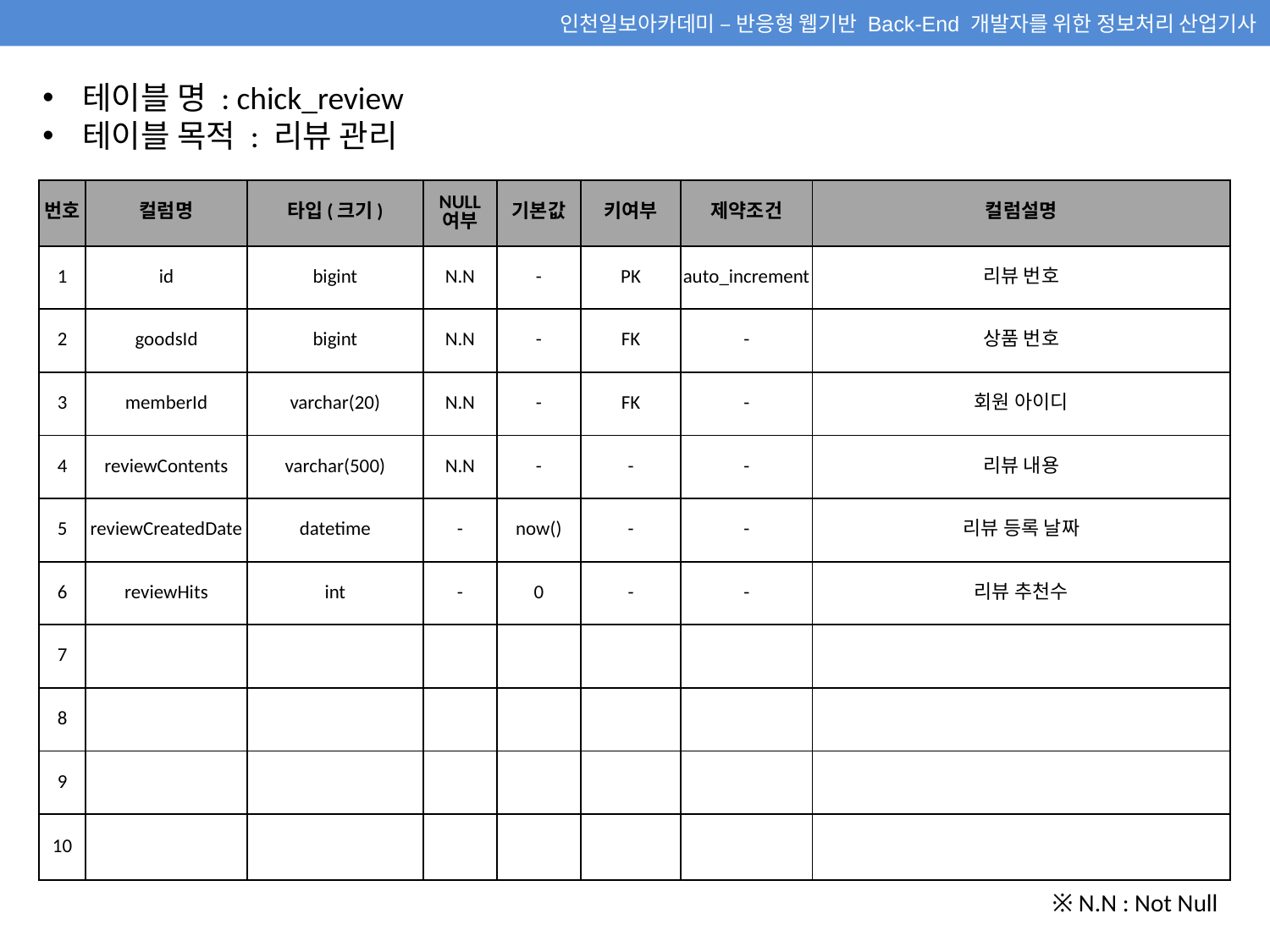

테이블 명 : chick_review
테이블 목적 : 리뷰 관리
| 번호 | 컬럼명 | 타입(크기) | NULL 여부 | 기본값 | 키여부 | 제약조건 | 컬럼설명 |
| --- | --- | --- | --- | --- | --- | --- | --- |
| 1 | id | bigint | N.N | - | PK | auto\_increment | 리뷰 번호 |
| 2 | goodsId | bigint | N.N | - | FK | - | 상품 번호 |
| 3 | memberId | varchar(20) | N.N | - | FK | - | 회원 아이디 |
| 4 | reviewContents | varchar(500) | N.N | - | - | - | 리뷰 내용 |
| 5 | reviewCreatedDate | datetime | - | now() | - | - | 리뷰 등록 날짜 |
| 6 | reviewHits | int | - | 0 | - | - | 리뷰 추천수 |
| 7 |  |  |  |  |  |  |  |
| 8 |  |  |  |  |  |  |  |
| 9 |  |  |  |  |  |  |  |
| 10 |  |  |  |  |  |  |  |
※ N.N : Not Null